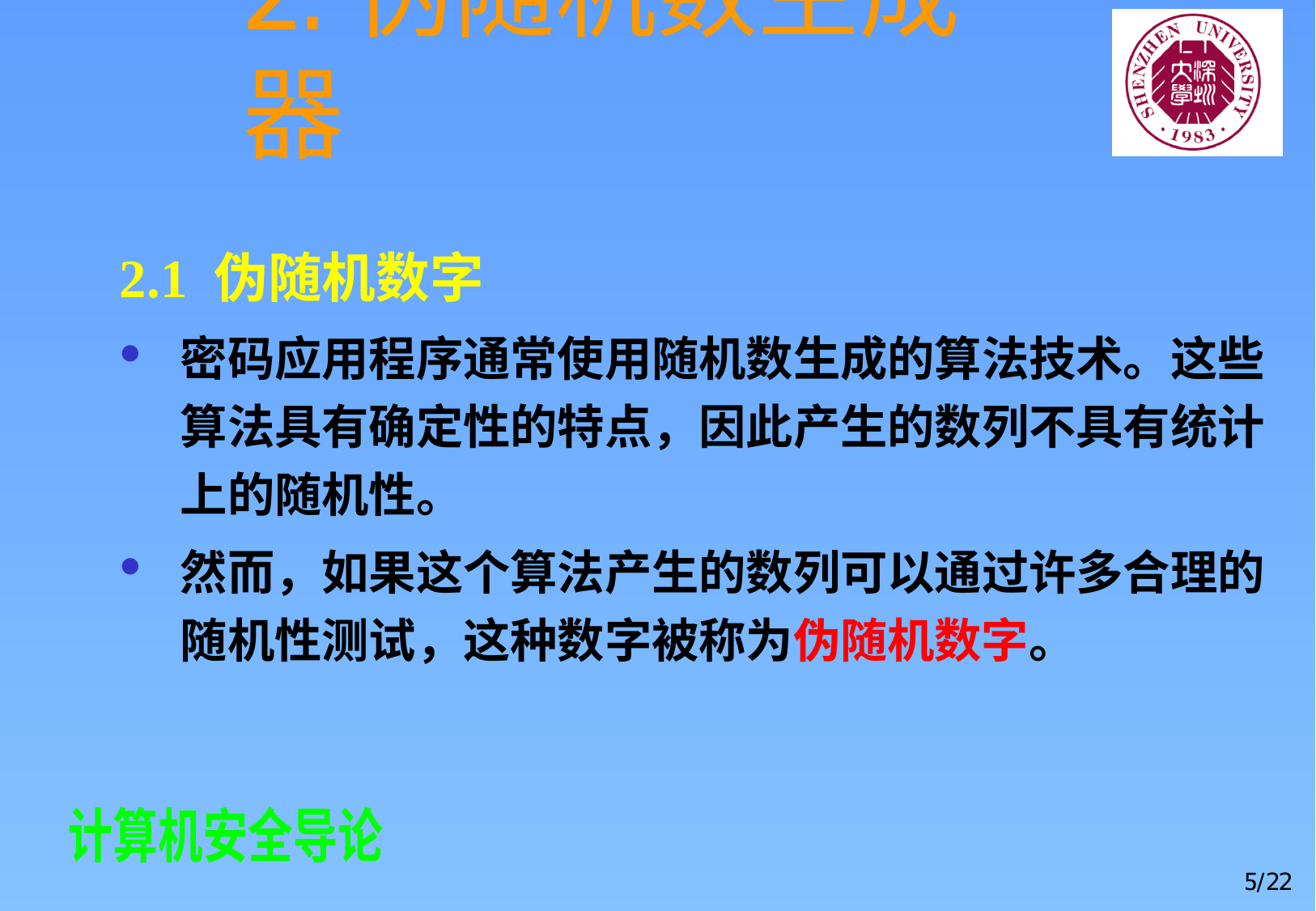

# 2.伪随机数生成器
2.1 伪随机数字
密码应用程序通常使用随机数生成的算法技术。这些算法具有确定性的特点，因此产生的数列不具有统计上的随机性。
然而，如果这个算法产生的数列可以通过许多合理的随机性测试，这种数字被称为伪随机数字。
5/22